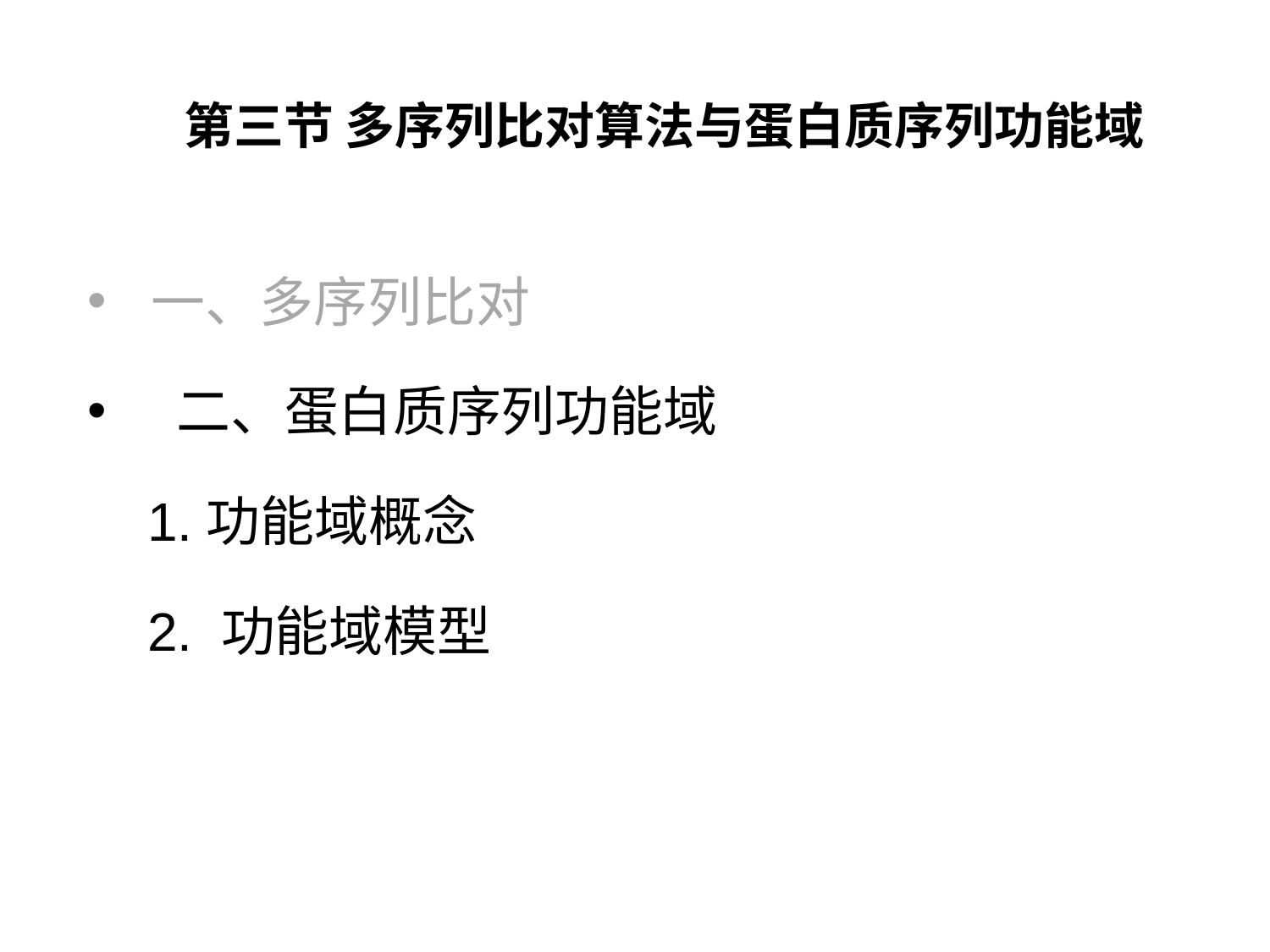

# 第三节 多序列比对算法与蛋白质序列功能域
一、多序列比对
 二、蛋白质序列功能域
    1.功能域概念
    2. 功能域模型
86